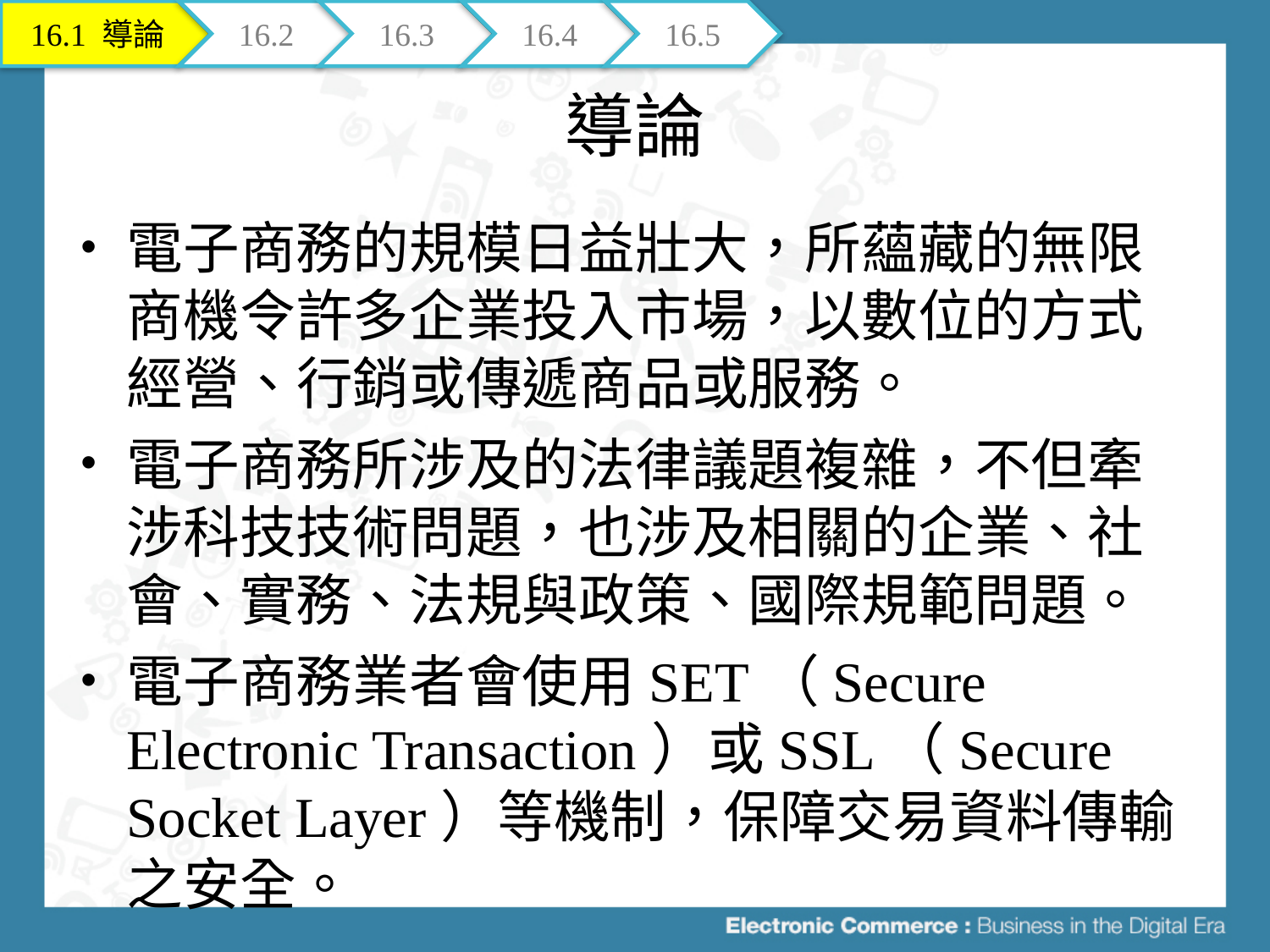

16.1 導論
16.2
16.3
16.4
16.5
# 導論
電子商務的規模日益壯大，所蘊藏的無限商機令許多企業投入市場，以數位的方式經營、行銷或傳遞商品或服務。
電子商務所涉及的法律議題複雜，不但牽涉科技技術問題，也涉及相關的企業、社會、實務、法規與政策、國際規範問題。
電子商務業者會使用SET（Secure Electronic Transaction）或SSL（Secure Socket Layer）等機制，保障交易資料傳輸之安全。